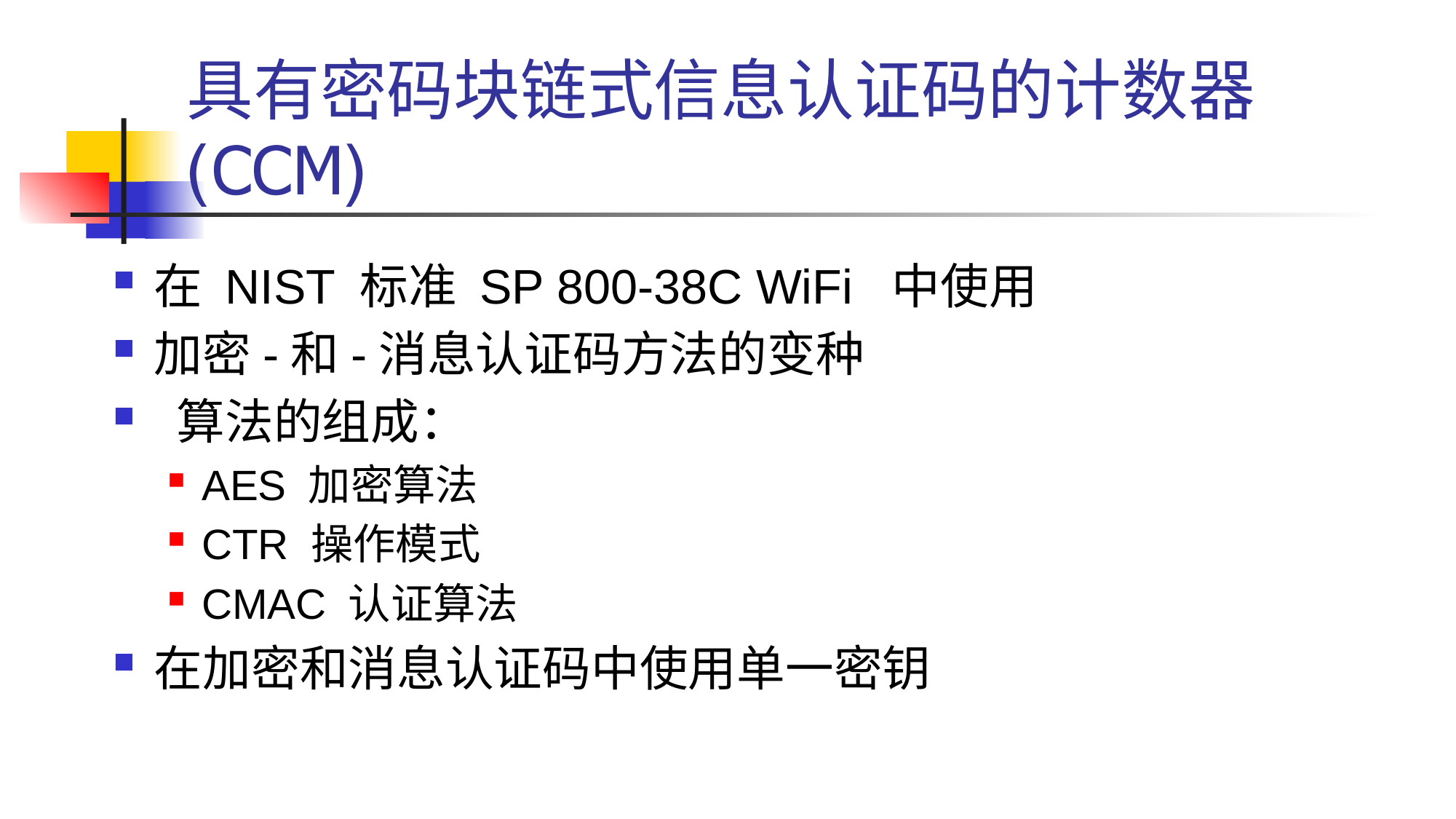

# 具有密码块链式信息认证码的计数器(CCM)
在 NIST 标准 SP 800-38C WiFi  中使用
加密-和-消息认证码方法的变种
 算法的组成：
AES 加密算法
CTR 操作模式
CMAC 认证算法
在加密和消息认证码中使用单一密钥